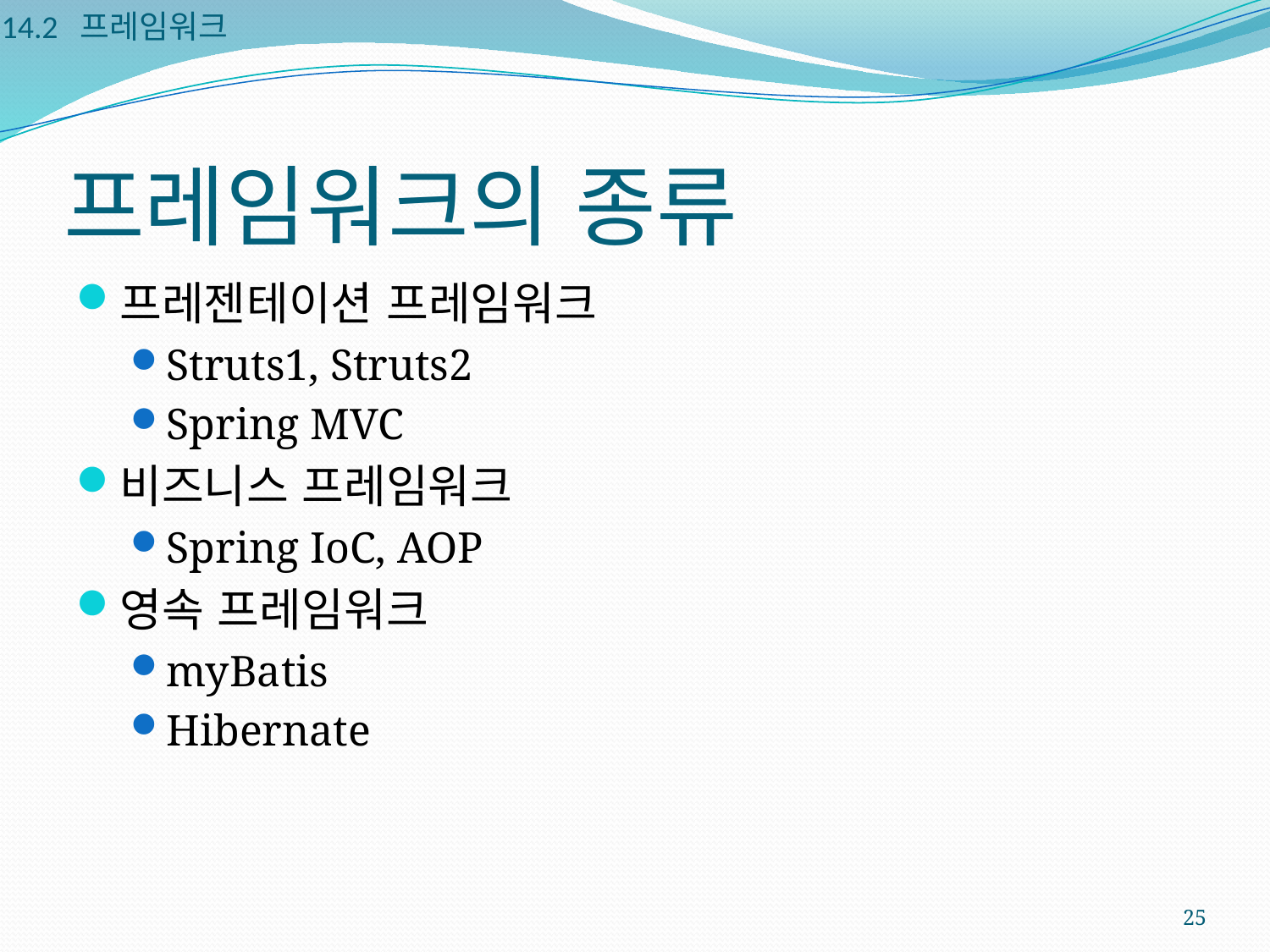

14.2  프레임워크
# 프레임워크의 종류
프레젠테이션 프레임워크
Struts1, Struts2
Spring MVC
비즈니스 프레임워크
Spring IoC, AOP
영속 프레임워크
myBatis
Hibernate
25